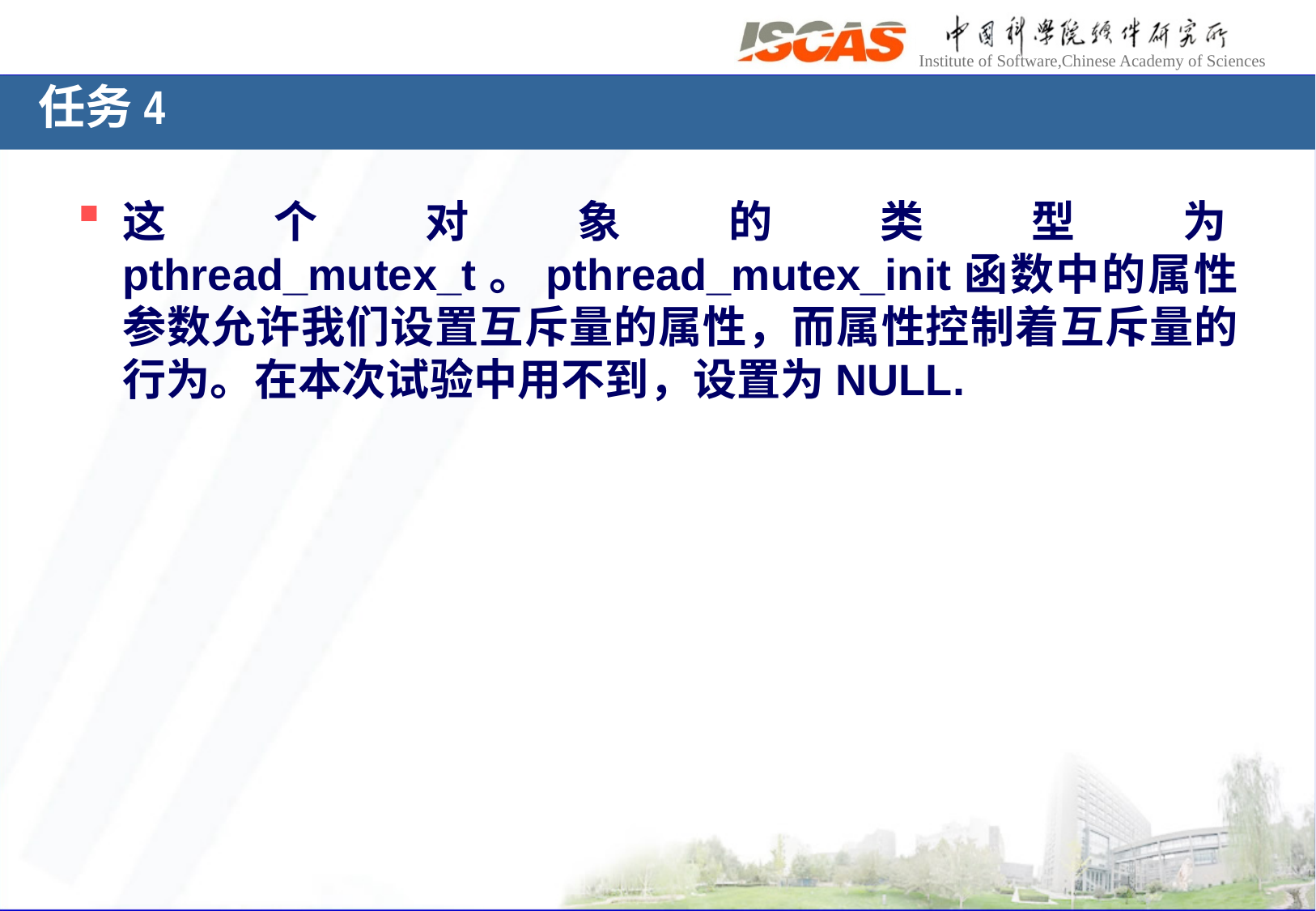

# 任务4
这个对象的类型为pthread_mutex_t。pthread_mutex_init函数中的属性参数允许我们设置互斥量的属性，而属性控制着互斥量的行为。在本次试验中用不到，设置为NULL.